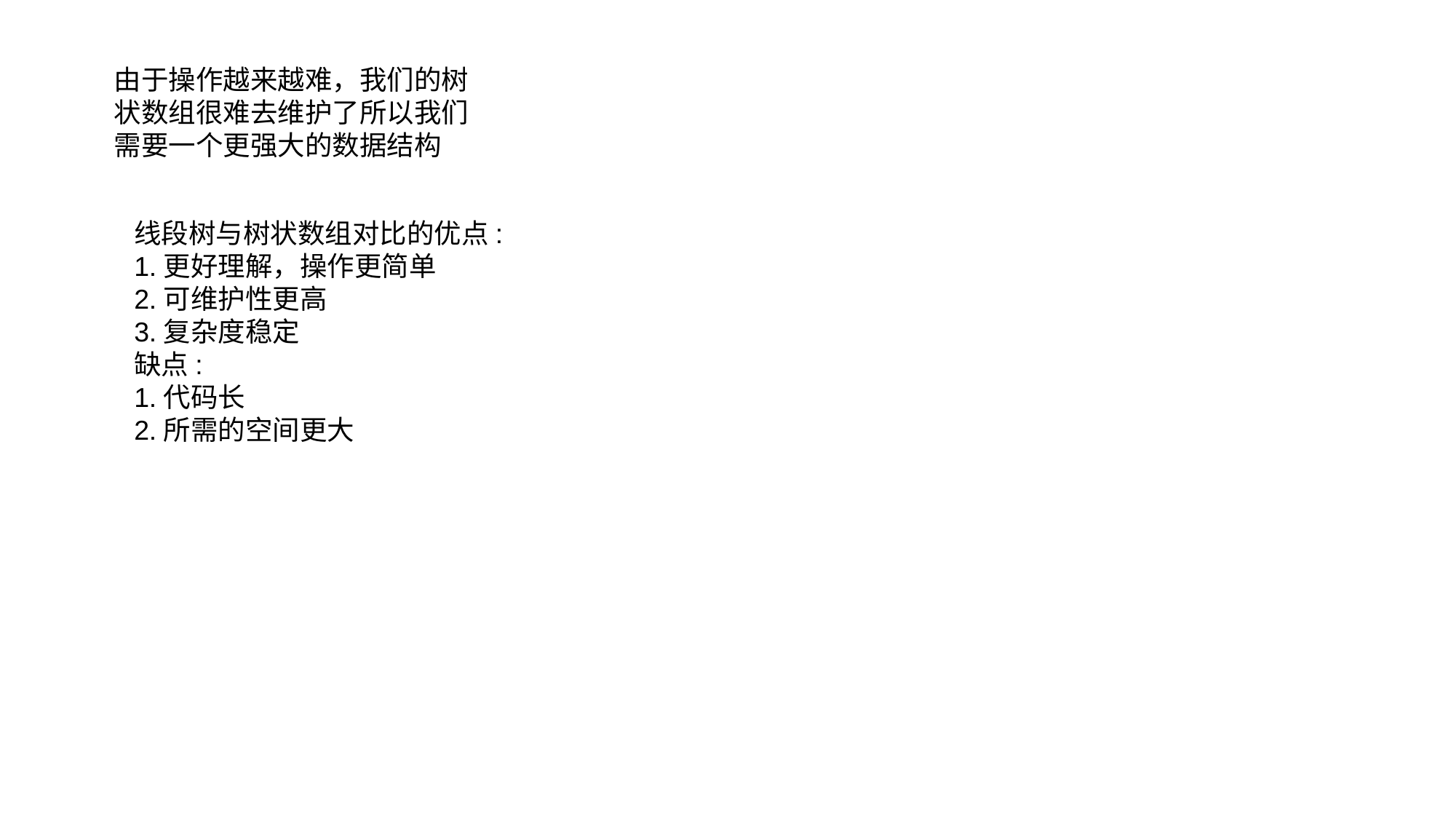

由于操作越来越难，我们的树状数组很难去维护了所以我们需要一个更强大的数据结构
线段树与树状数组对比的优点:
1.更好理解，操作更简单
2.可维护性更高
3.复杂度稳定
缺点:
1.代码长
2.所需的空间更大